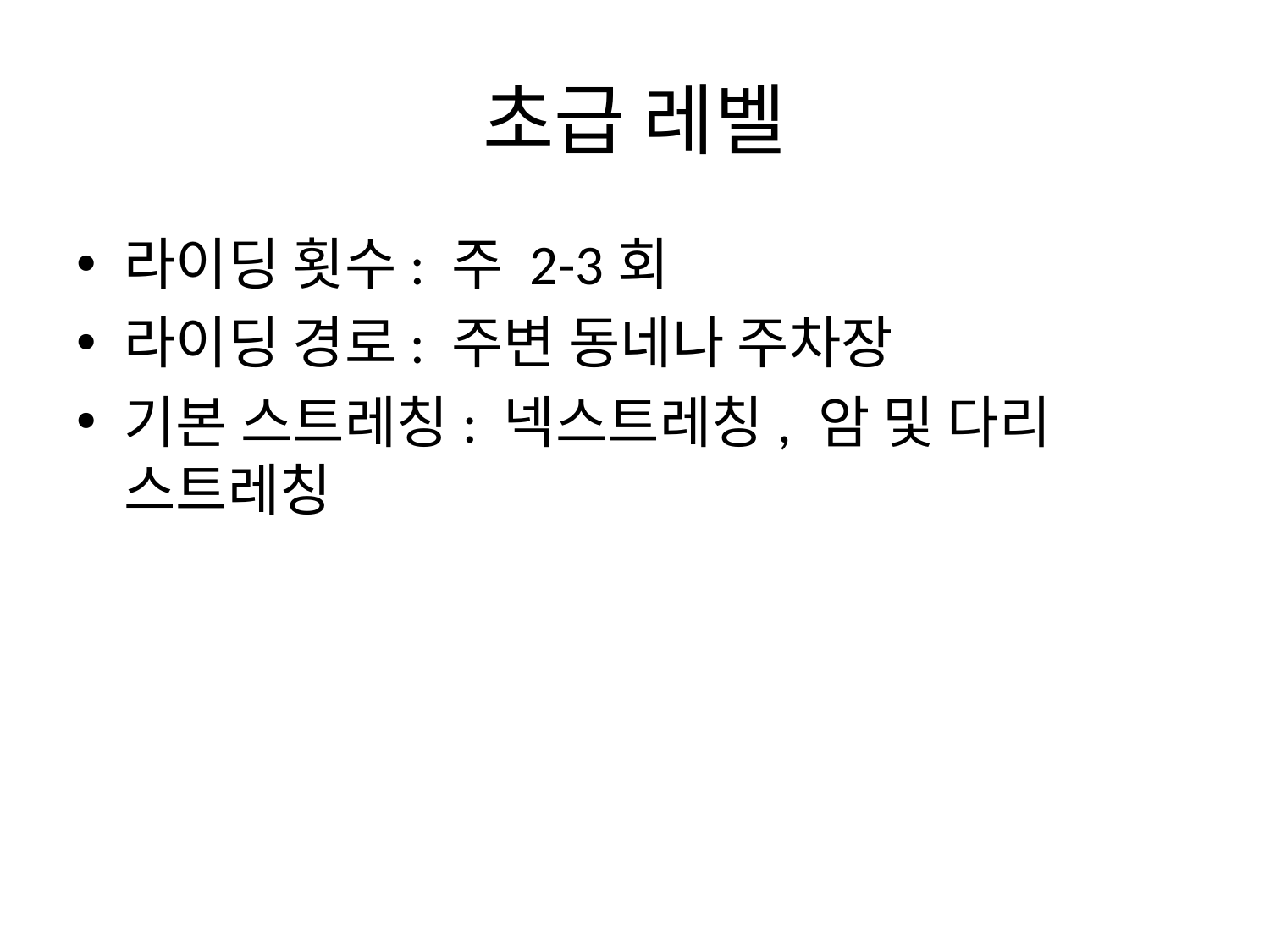

# 초급 레벨
라이딩 횟수: 주 2-3회
라이딩 경로: 주변 동네나 주차장
기본 스트레칭: 넥스트레칭, 암 및 다리 스트레칭